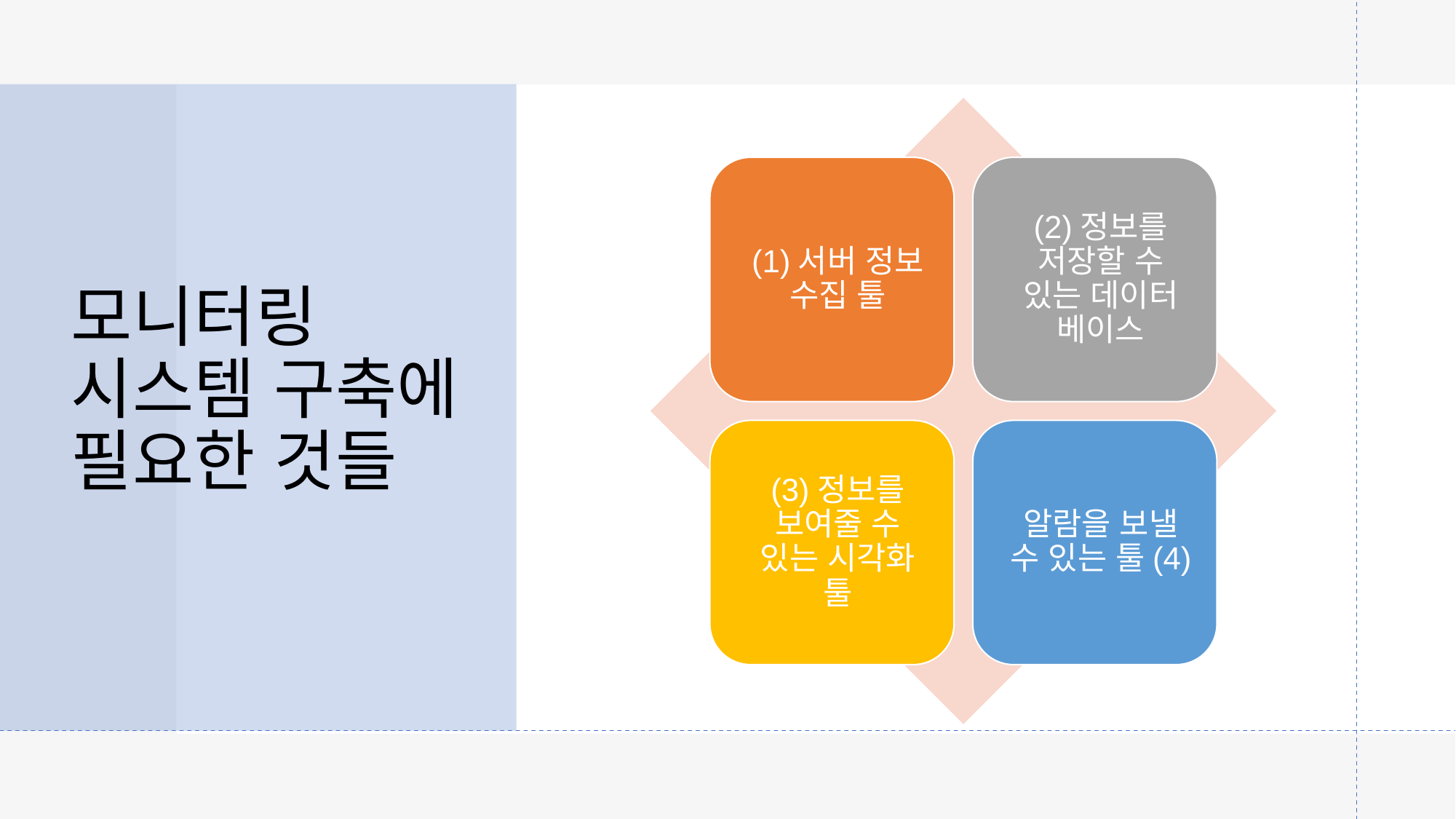

# 모니터링 시스템 구축에 필요한 것들

(1)서버 정보 수집 툴
(2)정보를 저장할 수 있는 데이터 베이스
(3)정보를 보여줄 수 있는 시각화 툴
알람을 보낼 수 있는 툴(4)